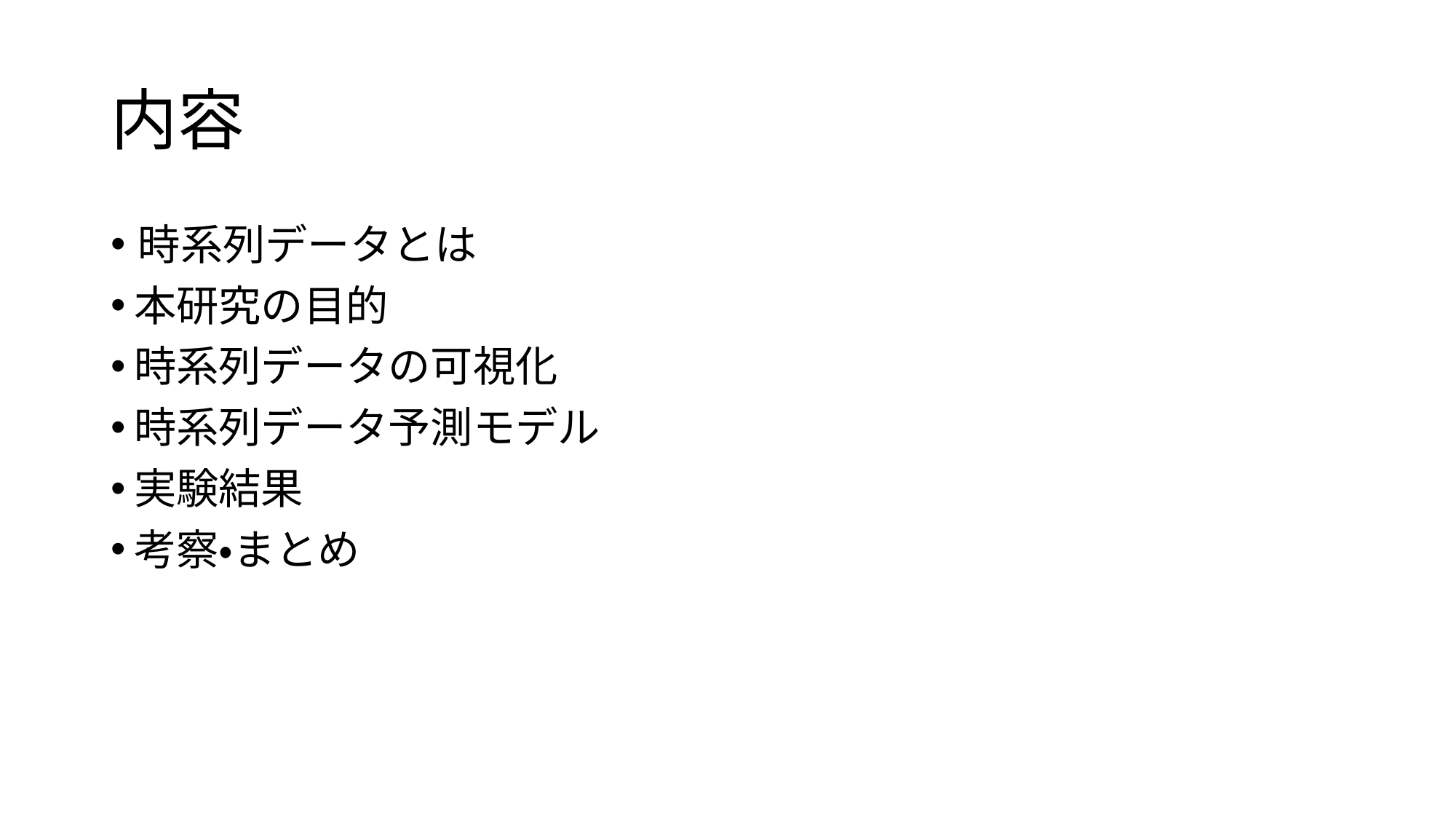

# 内容
時系列データとは
本研究の目的
時系列データの可視化
時系列データ予測モデル
実験結果
考察・まとめ